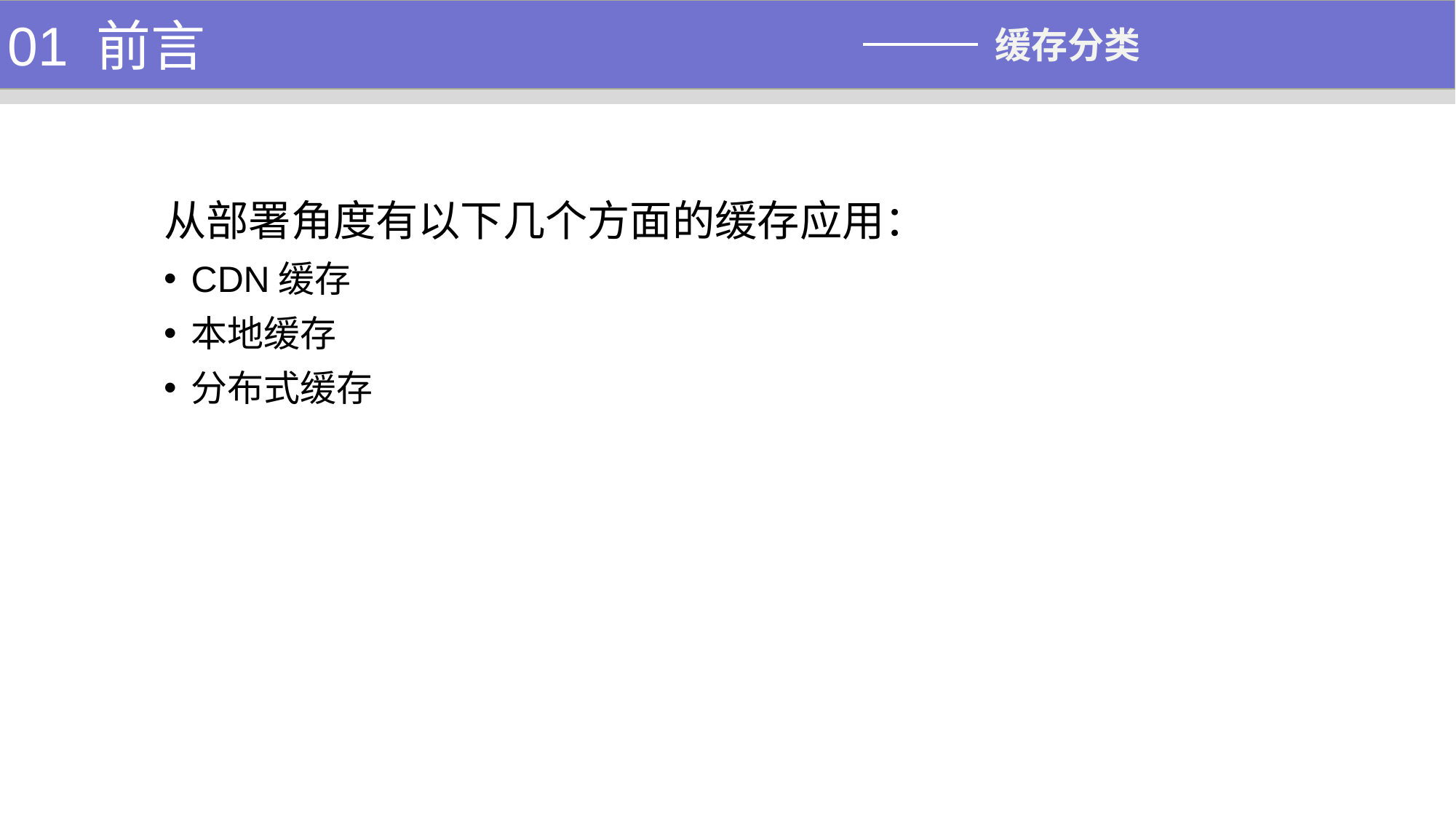

01 前言
1、功能介绍
缓存分类
从部署角度有以下几个方面的缓存应用：
CDN缓存
本地缓存
分布式缓存